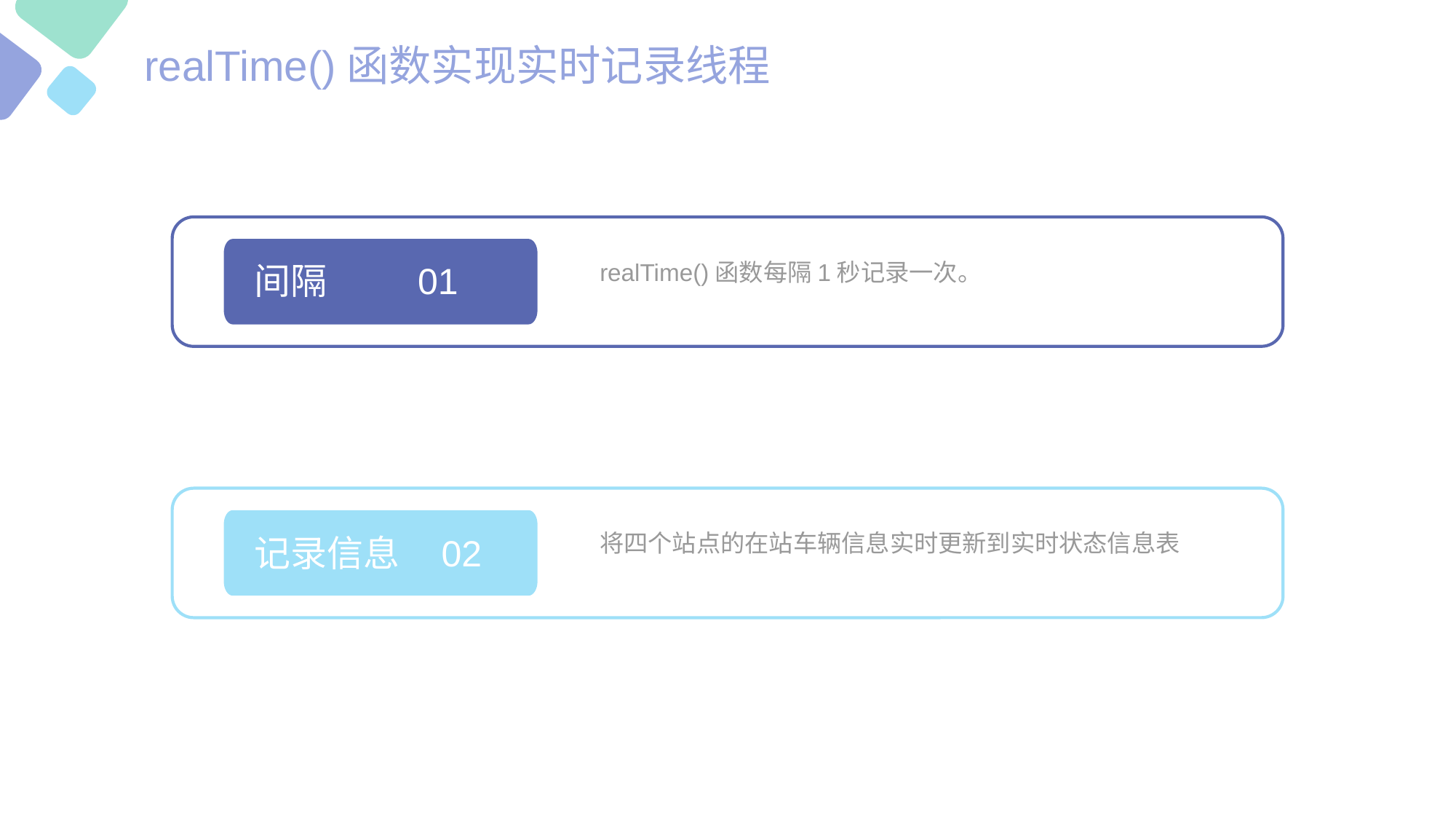

realTime()函数实现实时记录线程

realTime()函数每隔1秒记录一次。

间隔          01

将四个站点的在站车辆信息实时更新到实时状态信息表

记录信息    02